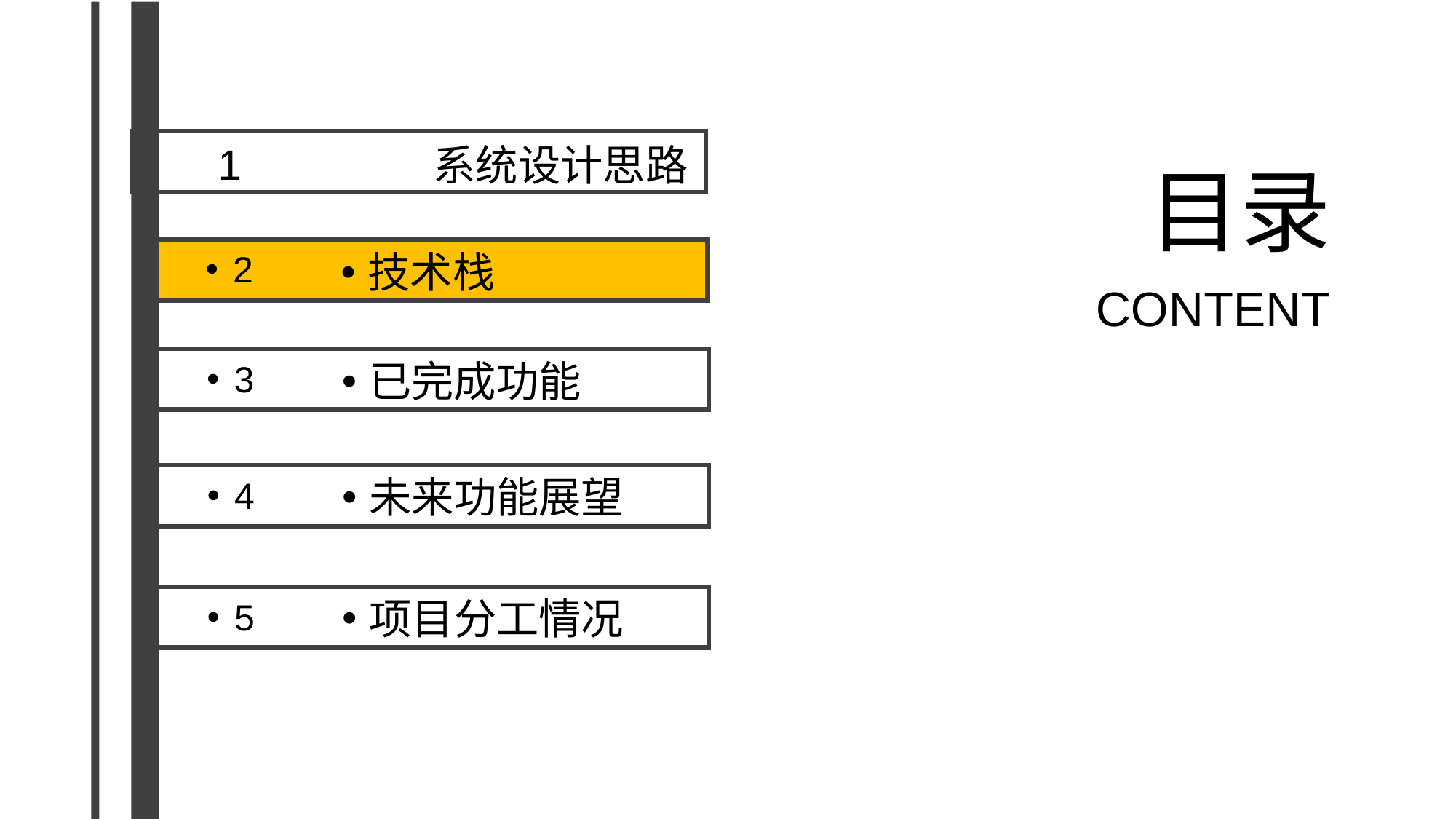

1
系统设计思路
目录

2
技术栈
CONTENT

已完成功能
3

未来功能展望
4

项目分工情况
5